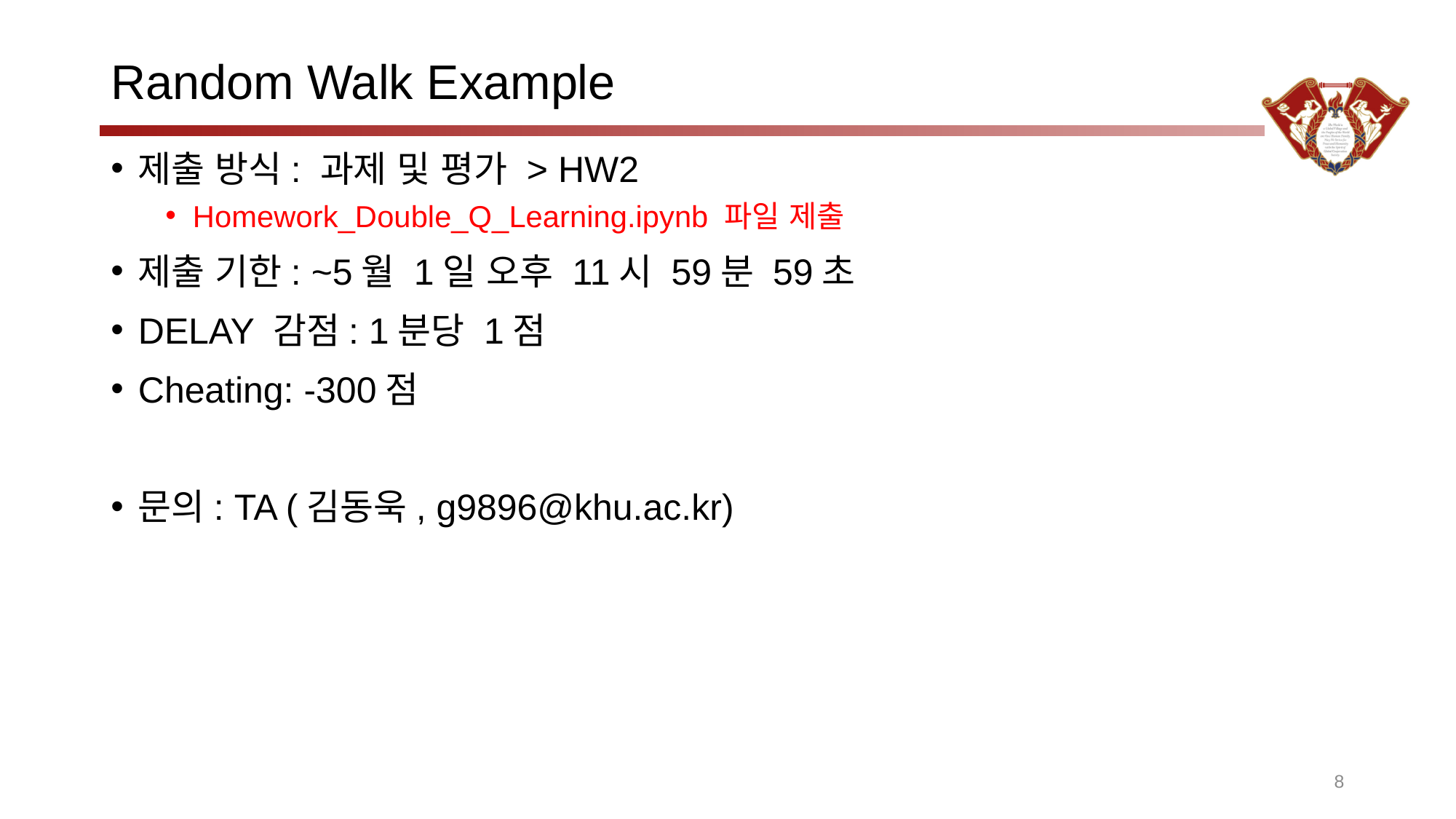

# Random Walk Example
제출 방식: 과제 및 평가 > HW2
Homework_Double_Q_Learning.ipynb 파일 제출
제출 기한: ~5월 1일 오후 11시 59분 59초
DELAY 감점: 1분당 1점
Cheating: -300점

문의: TA (김동욱, g9896@khu.ac.kr)

8